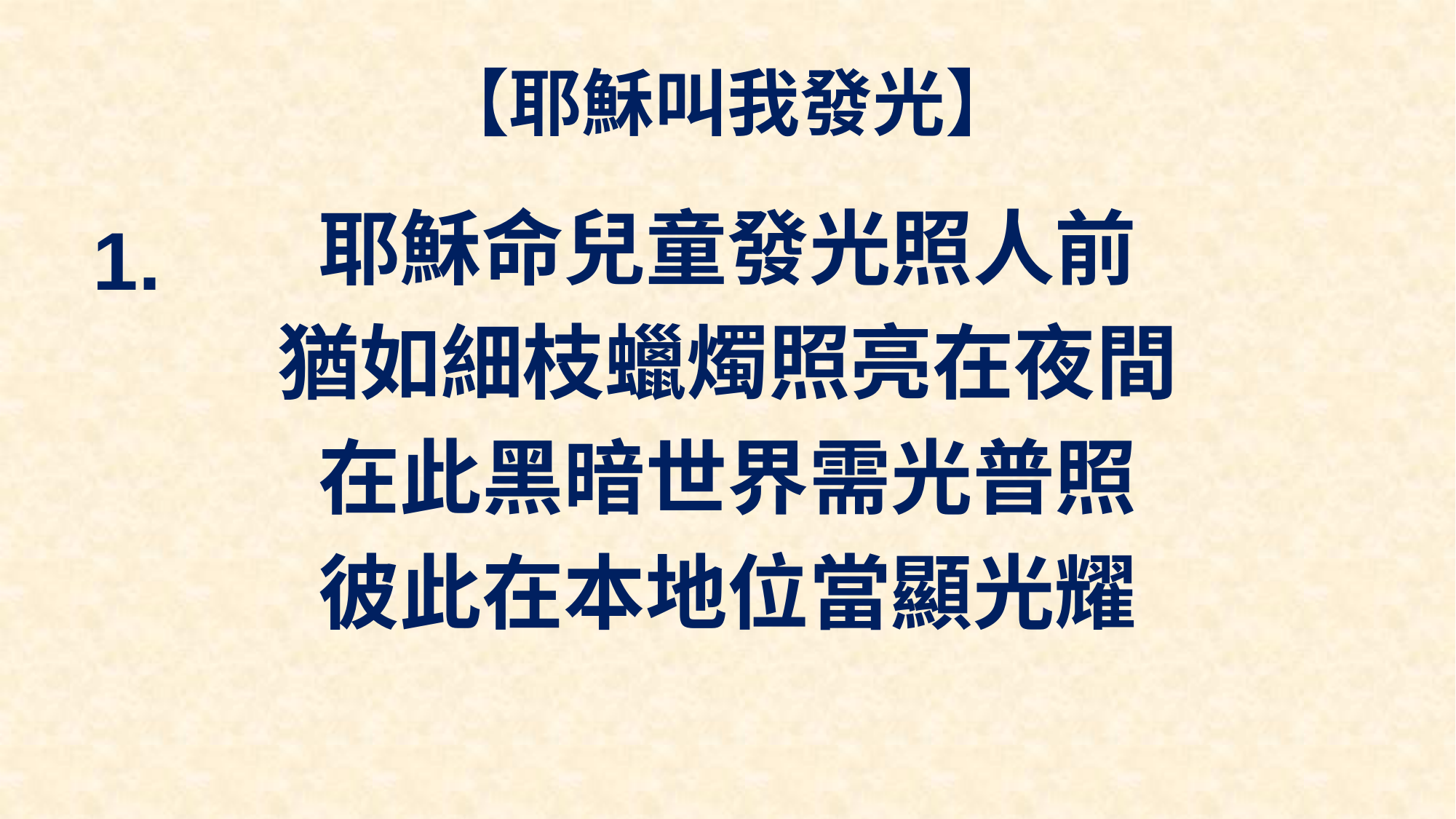

# 【耶穌叫我發光】
耶穌命兒童發光照人前
猶如細枝蠟燭照亮在夜間
在此黑暗世界需光普照
彼此在本地位當顯光耀
1.